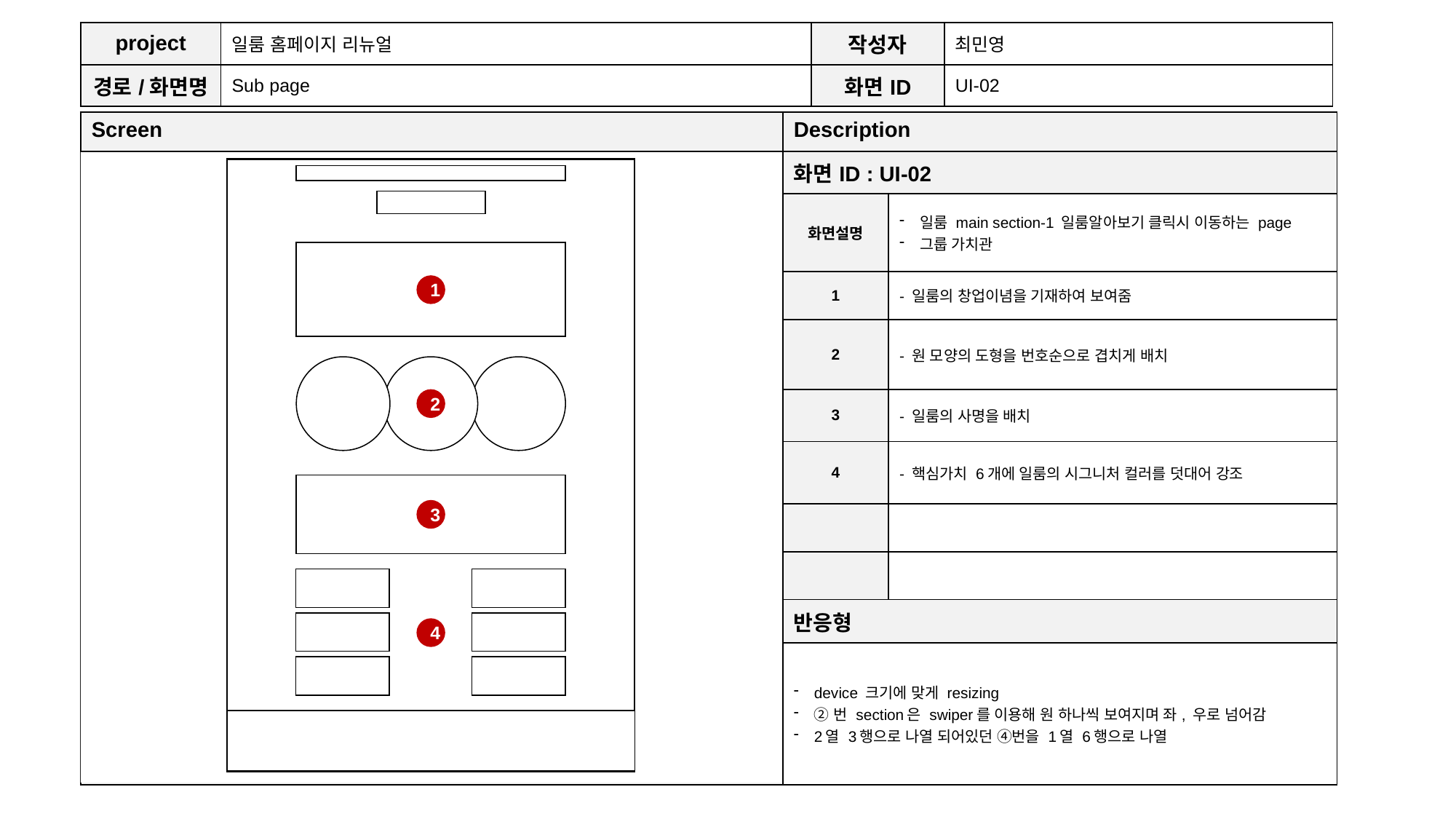

| project | 일룸 홈페이지 리뉴얼 | 작성자 | 최민영 |
| --- | --- | --- | --- |
| 경로/화면명 | Sub page | 화면ID | UI-02 |
| Screen | Description |  |
| --- | --- | --- |
|  | 화면ID : UI-02 |  |
|  | 화면설명 | 일룸 main section-1 일룸알아보기 클릭시 이동하는 page 그룹 가치관 |
|  | 1 | - 일룸의 창업이념을 기재하여 보여줌 |
|  | 2 | - 원 모양의 도형을 번호순으로 겹치게 배치 |
|  | 3 | - 일룸의 사명을 배치 |
|  | 4 | - 핵심가치 6개에 일룸의 시그니처 컬러를 덧대어 강조 |
|  |  |  |
|  |  |  |
|  | 반응형 |  |
|  | device 크기에 맞게 resizing ②번 section은 swiper를 이용해 원 하나씩 보여지며 좌, 우로 넘어감 2열 3행으로 나열 되어있던 ④번을 1열 6행으로 나열 |  |

1

2

3

4